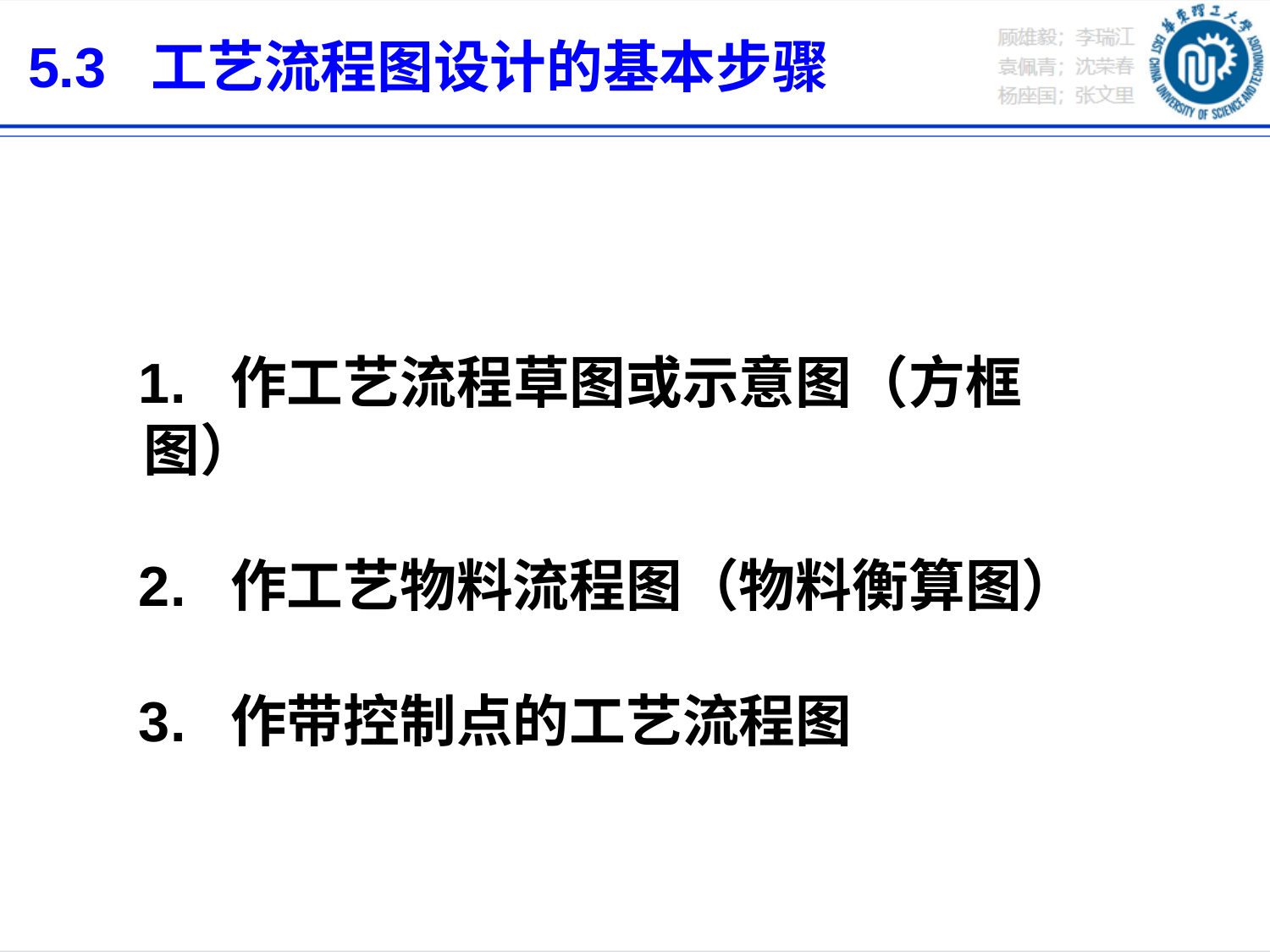

5.3  工艺流程图设计的基本步骤

  1.  作工艺流程草图或示意图（方框图）

  2.  作工艺物料流程图（物料衡算图）

  3.  作带控制点的工艺流程图